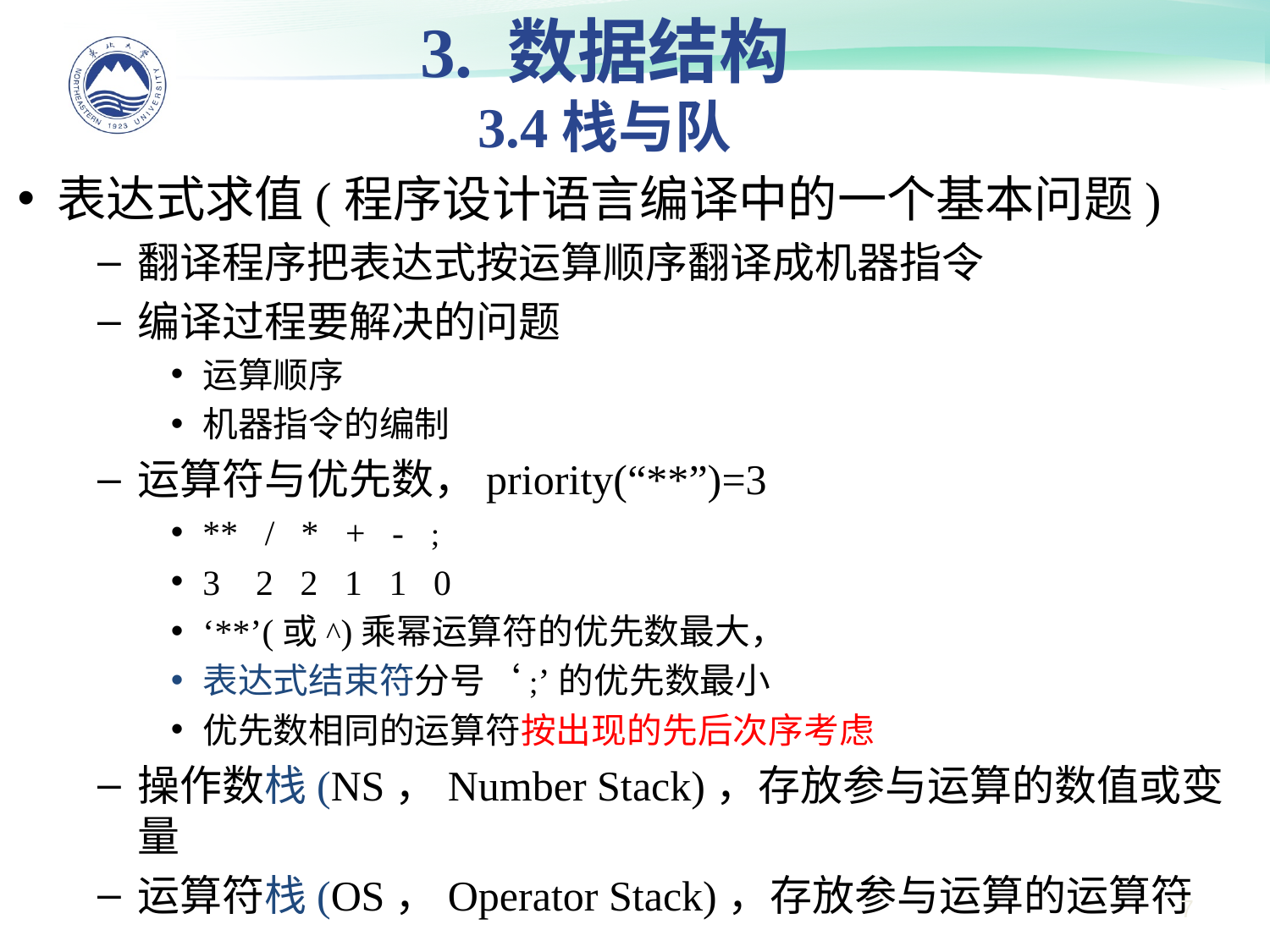

3. 数据结构
3.4栈与队
表达式求值(程序设计语言编译中的一个基本问题)
翻译程序把表达式按运算顺序翻译成机器指令
编译过程要解决的问题
运算顺序
机器指令的编制
运算符与优先数，priority(“**”)=3
**   /   *   +   -   ;
3    2   2   1   1   0
‘**’(或^)乘幂运算符的优先数最大，
表达式结束符分号‘;’的优先数最小
优先数相同的运算符按出现的先后次序考虑
操作数栈(NS，Number Stack)，存放参与运算的数值或变量
运算符栈(OS，Operator Stack)，存放参与运算的运算符
7